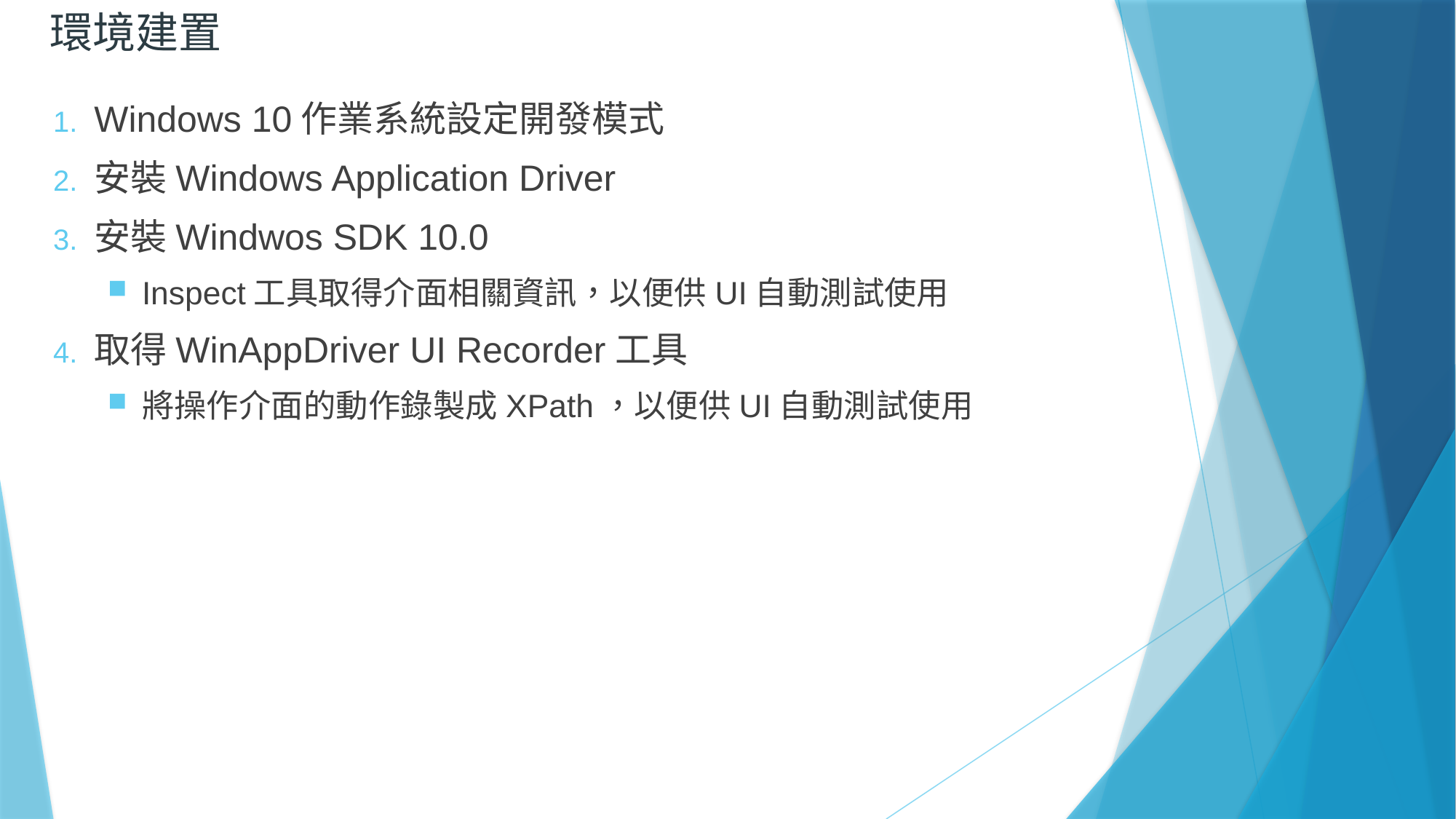

# 環境建置
Windows 10作業系統設定開發模式
安裝Windows Application Driver
安裝Windwos SDK 10.0
Inspect工具取得介面相關資訊，以便供UI自動測試使用
取得WinAppDriver UI Recorder工具
將操作介面的動作錄製成XPath，以便供UI自動測試使用